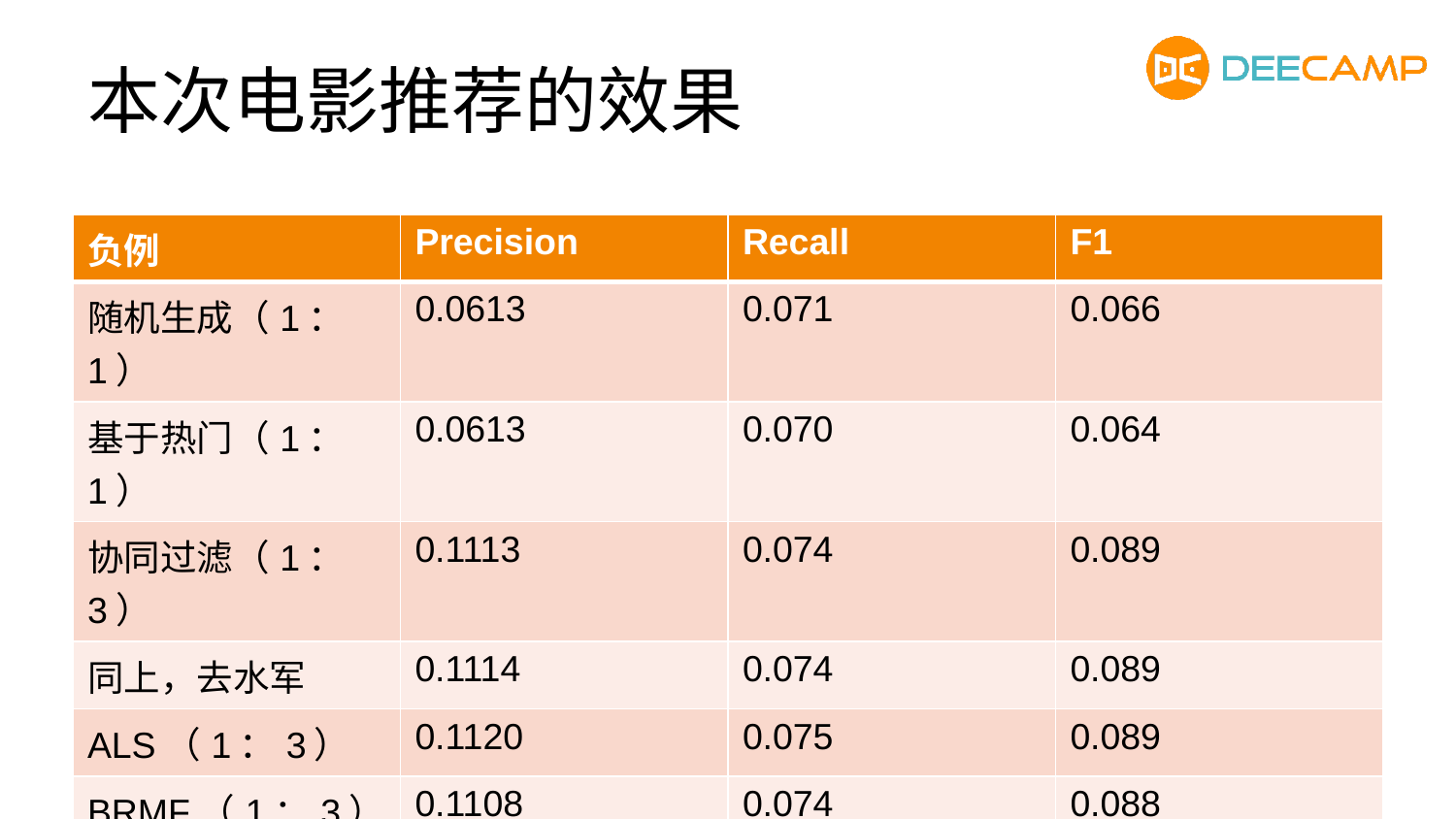

# 本次电影推荐的效果
| 负例 | Precision | Recall | F1 |
| --- | --- | --- | --- |
| 随机生成（1：1） | 0.0613 | 0.071 | 0.066 |
| 基于热门（1：1） | 0.0613 | 0.070 | 0.064 |
| 协同过滤（1：3） | 0.1113 | 0.074 | 0.089 |
| 同上，去水军 | 0.1114 | 0.074 | 0.089 |
| ALS（1：3） | 0.1120 | 0.075 | 0.089 |
| BRMF（1：3） | 0.1108 | 0.074 | 0.088 |
| 同上，去水军 | 0.1111 | 0.074 | 0.089 |